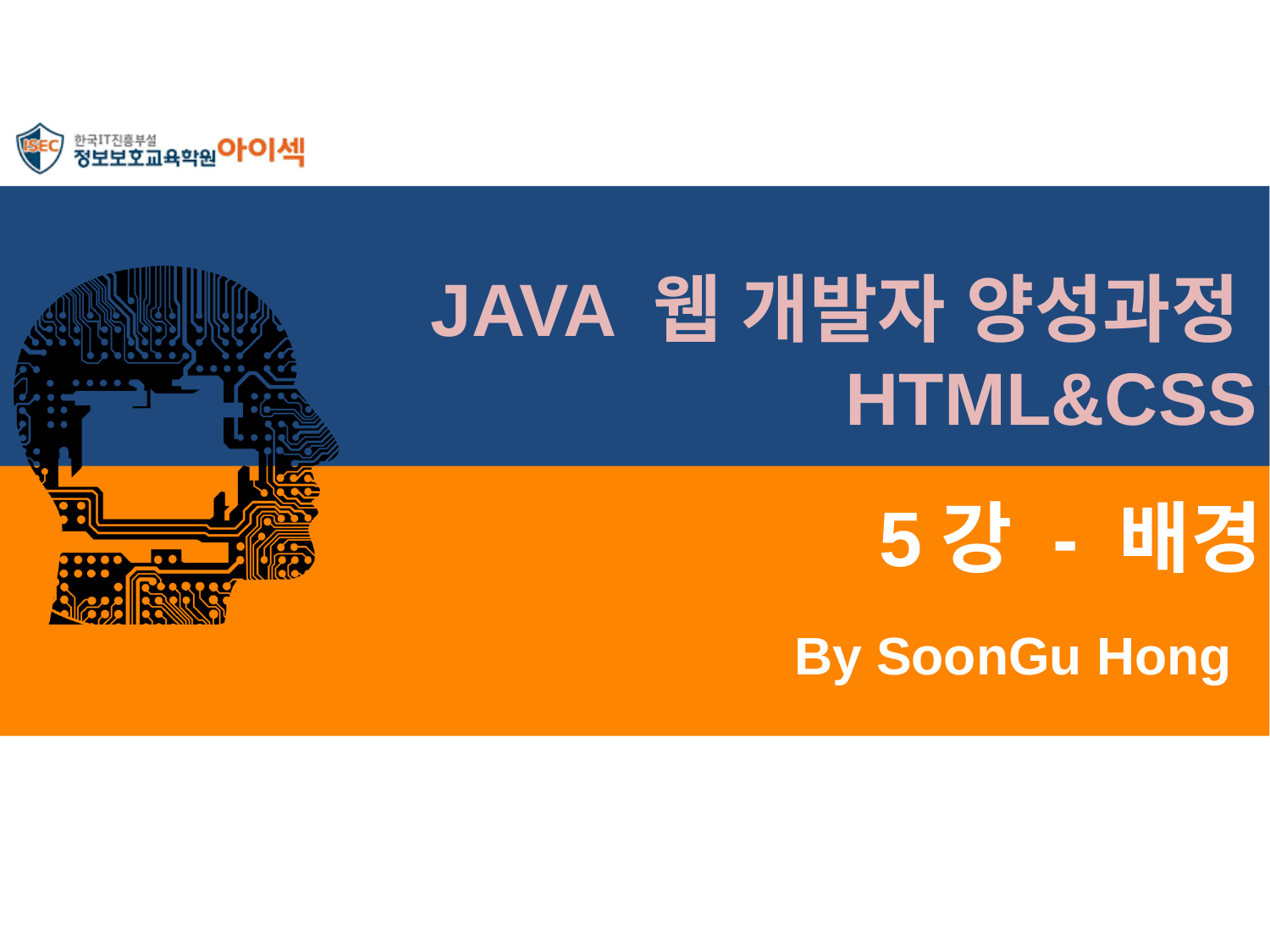

JAVA 웹 개발자 양성과정HTML&CSS
# 5강 - 배경
By SoonGu Hong